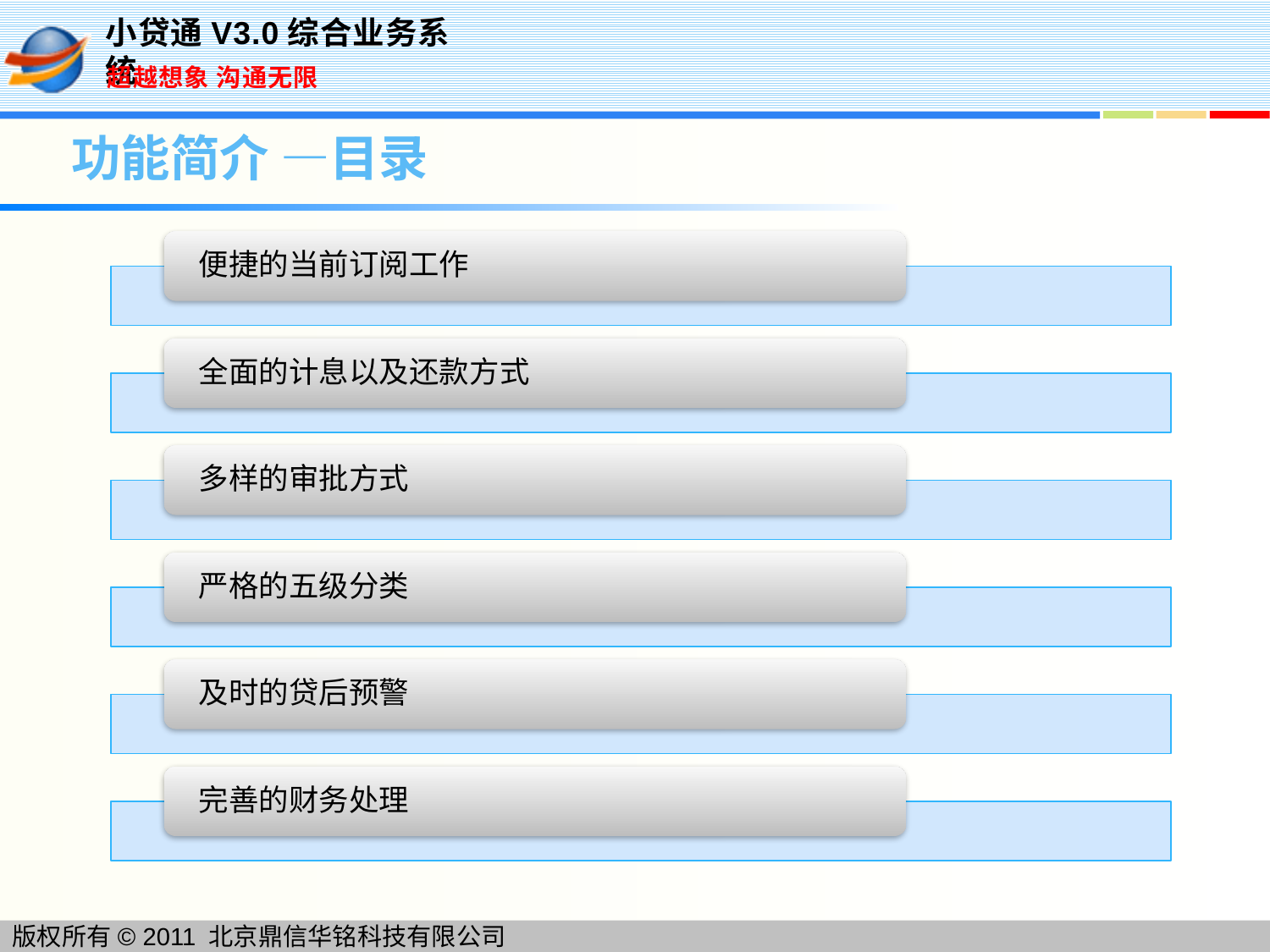

功能简介 —目录
便捷的当前订阅工作
全面的计息以及还款方式
多样的审批方式
严格的五级分类
及时的贷后预警
完善的财务处理